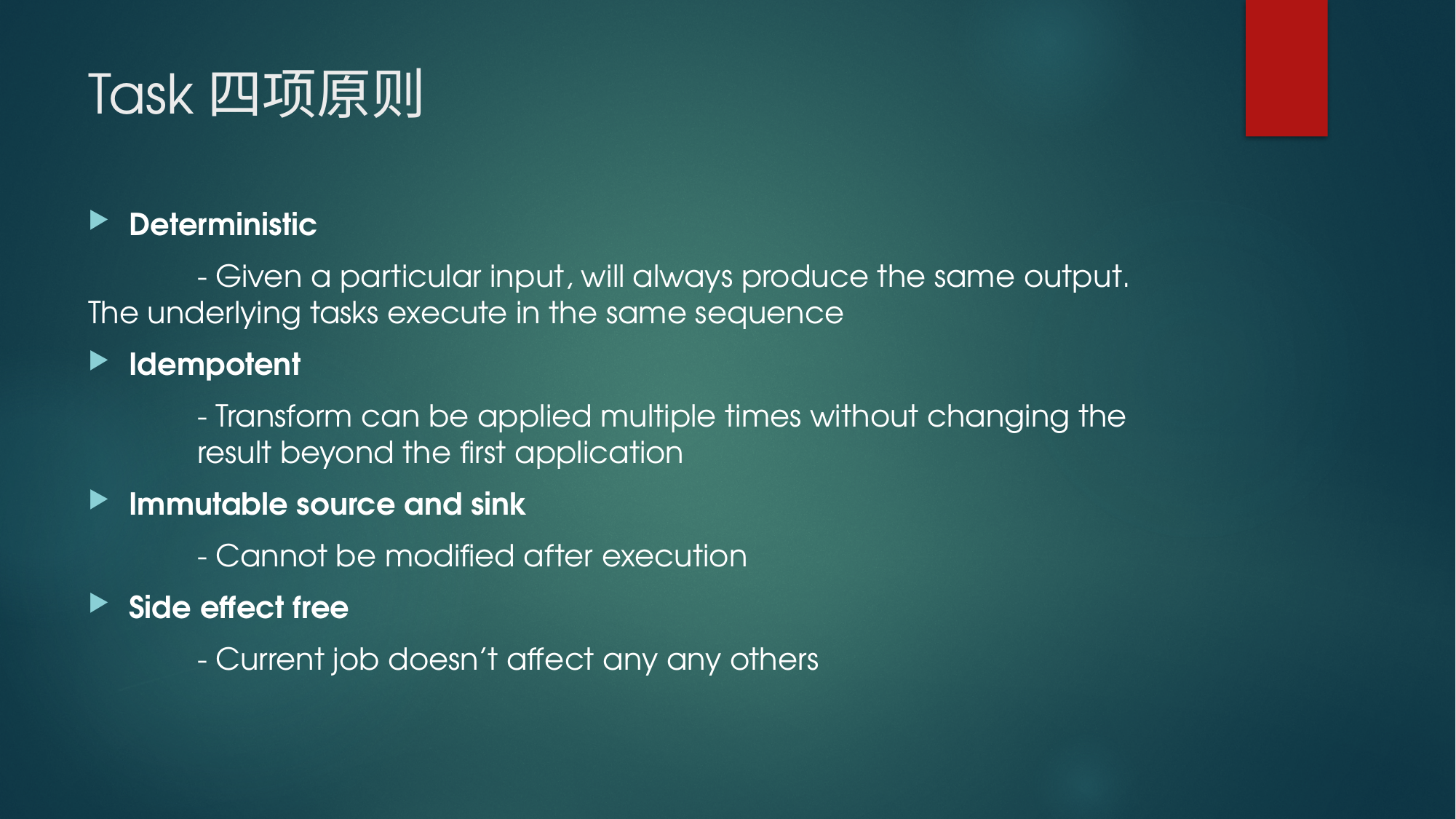

# Task四项原则

Deterministic
	- Given a particular input, will always produce the same output. 	The underlying tasks execute in the same sequence
Idempotent
	- Transform can be applied multiple times without changing the 		result beyond the first application
Immutable source and sink
	- Cannot be modified after execution
Side effect free
	- Current job doesn’t affect any any others